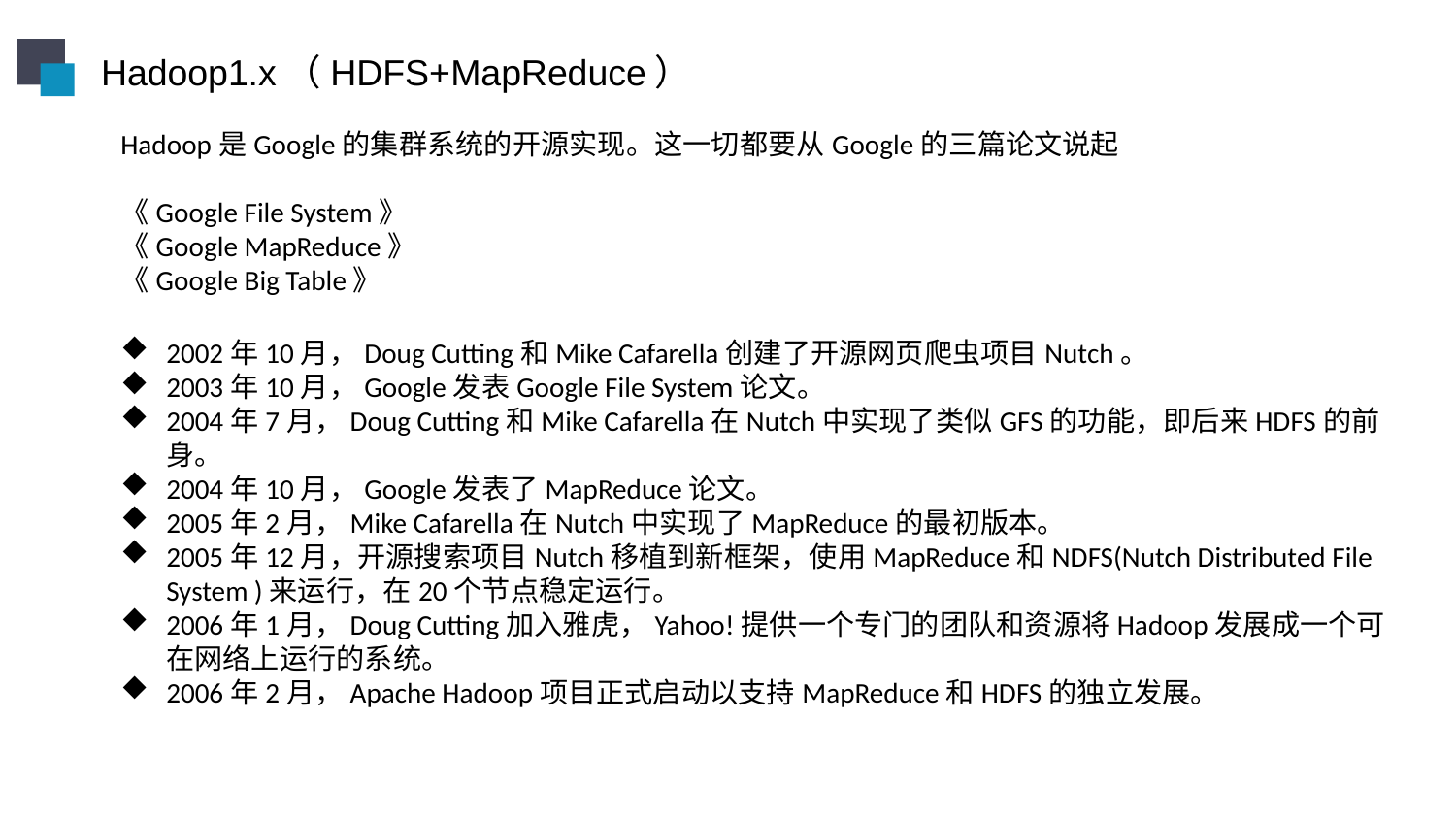

Hadoop1.x（HDFS+MapReduce）
Hadoop是Google的集群系统的开源实现。这一切都要从Google的三篇论文说起

《Google File System》
《Google MapReduce》
《Google Big Table》
2002年10月，Doug Cutting和Mike Cafarella创建了开源网页爬虫项目Nutch。
2003年10月，Google发表Google File System论文。
2004年7月，Doug Cutting和Mike Cafarella在Nutch中实现了类似GFS的功能，即后来HDFS的前身。
2004年10月，Google发表了MapReduce论文。
2005年2月，Mike Cafarella在Nutch中实现了MapReduce的最初版本。
2005年12月，开源搜索项目Nutch移植到新框架，使用MapReduce和NDFS(Nutch Distributed File System )来运行，在20个节点稳定运行。
2006年1月，Doug Cutting加入雅虎，Yahoo!提供一个专门的团队和资源将Hadoop发展成一个可在网络上运行的系统。
2006年2月，Apache Hadoop项目正式启动以支持MapReduce和HDFS的独立发展。